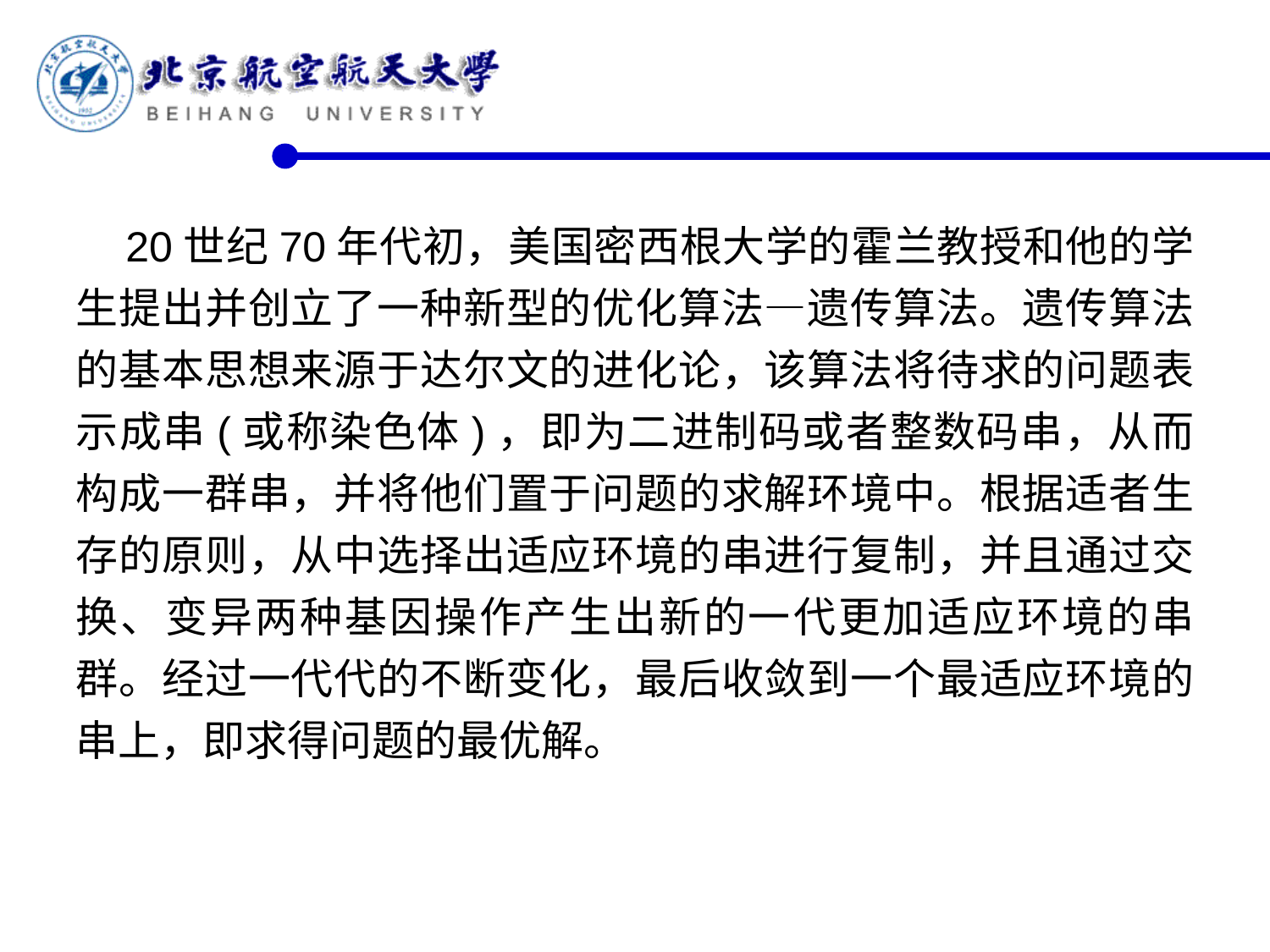

20世纪70年代初，美国密西根大学的霍兰教授和他的学生提出并创立了一种新型的优化算法—遗传算法。遗传算法的基本思想来源于达尔文的进化论，该算法将待求的问题表示成串(或称染色体)，即为二进制码或者整数码串，从而构成一群串，并将他们置于问题的求解环境中。根据适者生存的原则，从中选择出适应环境的串进行复制，并且通过交换、变异两种基因操作产生出新的一代更加适应环境的串群。经过一代代的不断变化，最后收敛到一个最适应环境的串上，即求得问题的最优解。